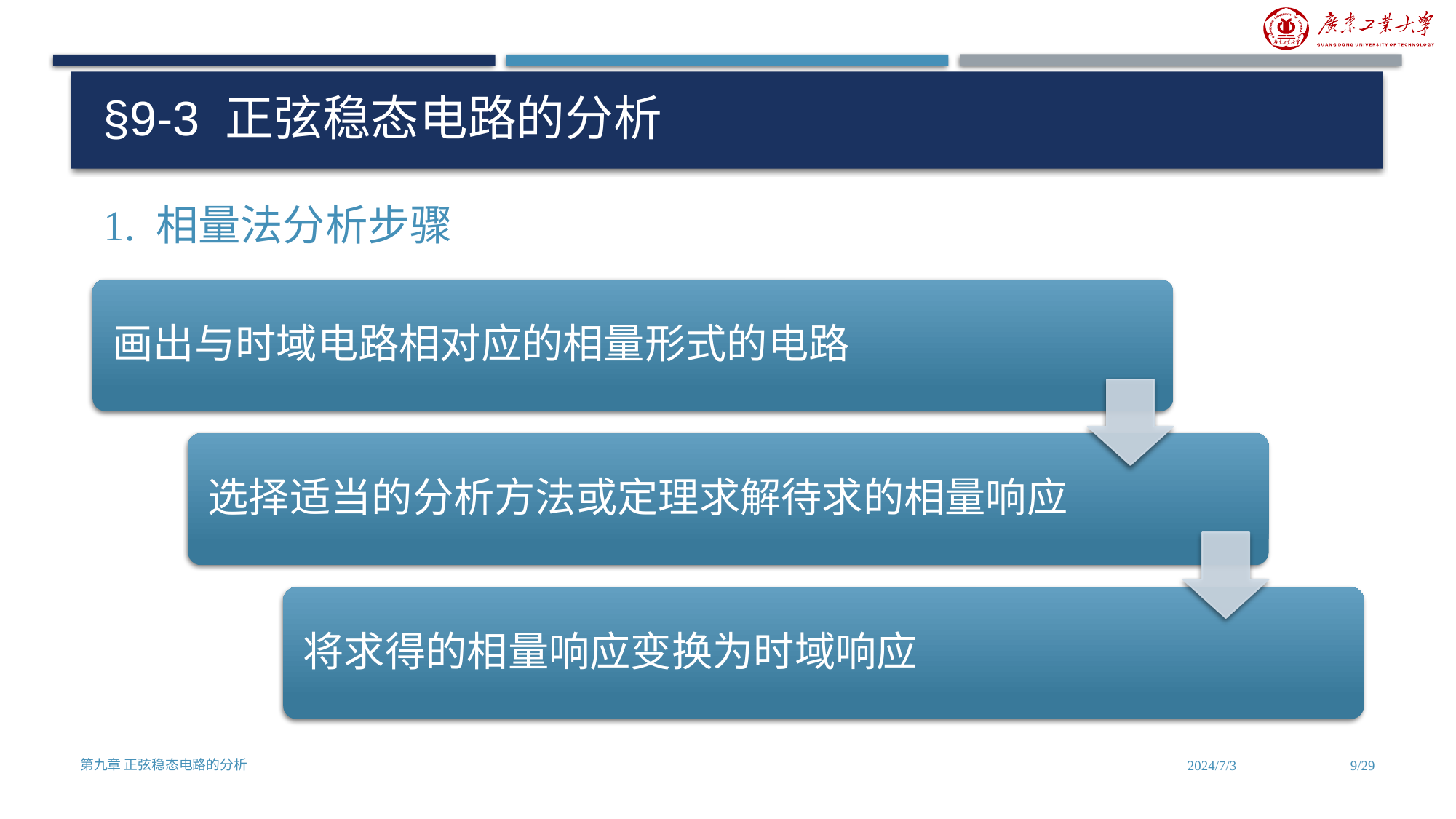

# §9-3 正弦稳态电路的分析
1. 相量法分析步骤
画出与时域电路相对应的相量形式的电路
选择适当的分析方法或定理求解待求的相量响应
将求得的相量响应变换为时域响应

第九章 正弦稳态电路的分析
2024/7/3
9/29